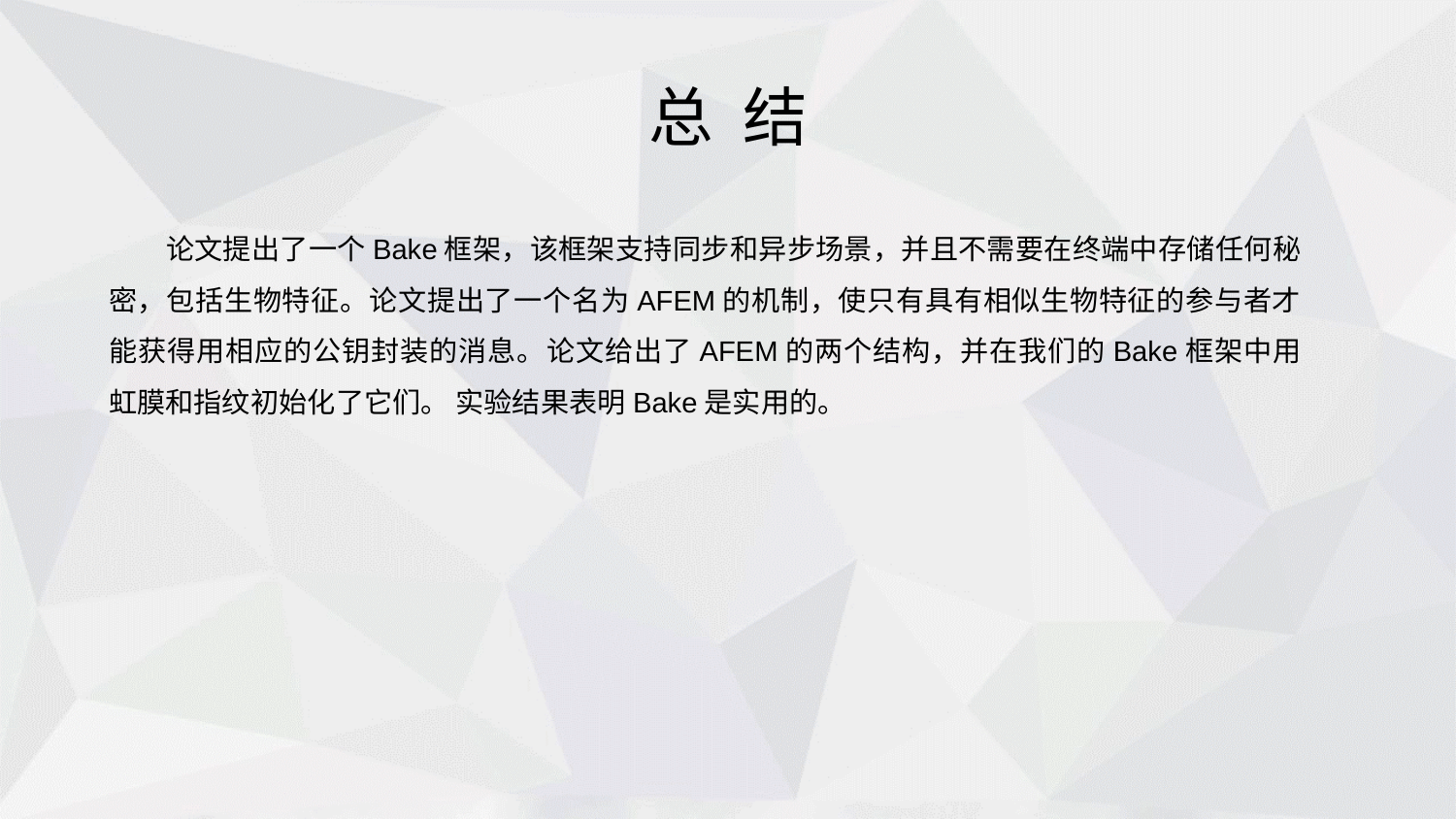

总  结
论文提出了一个Bake框架，该框架支持同步和异步场景，并且不需要在终端中存储任何秘密，包括生物特征。论文提出了一个名为AFEM的机制，使只有具有相似生物特征的参与者才能获得用相应的公钥封装的消息。论文给出了AFEM的两个结构，并在我们的Bake框架中用虹膜和指纹初始化了它们。 实验结果表明Bake是实用的。